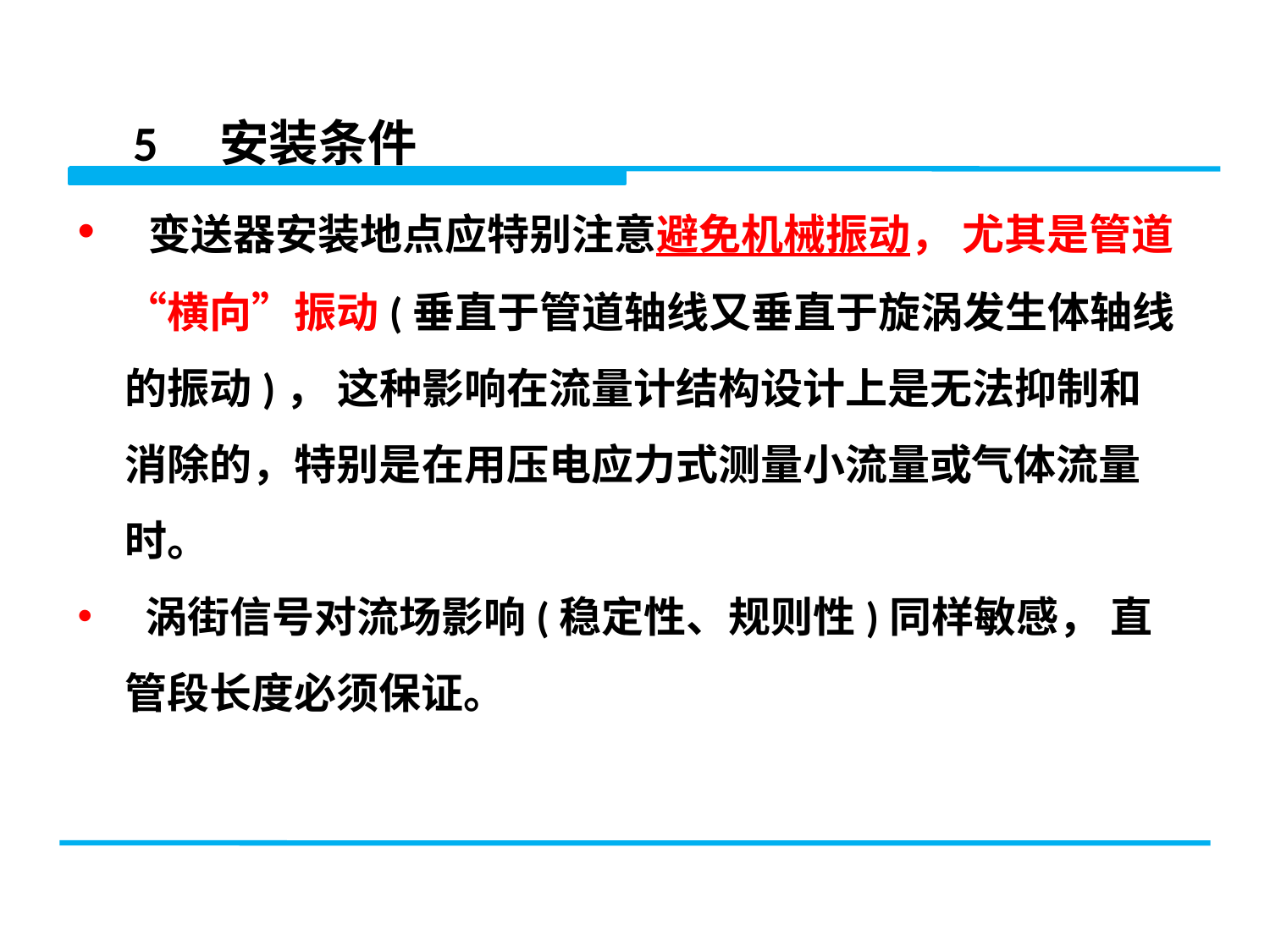

5　安装条件
 变送器安装地点应特别注意避免机械振动， 尤其是管道“横向”振动(垂直于管道轴线又垂直于旋涡发生体轴线的振动)， 这种影响在流量计结构设计上是无法抑制和消除的，特别是在用压电应力式测量小流量或气体流量时。
 涡街信号对流场影响(稳定性、规则性)同样敏感， 直管段长度必须保证。